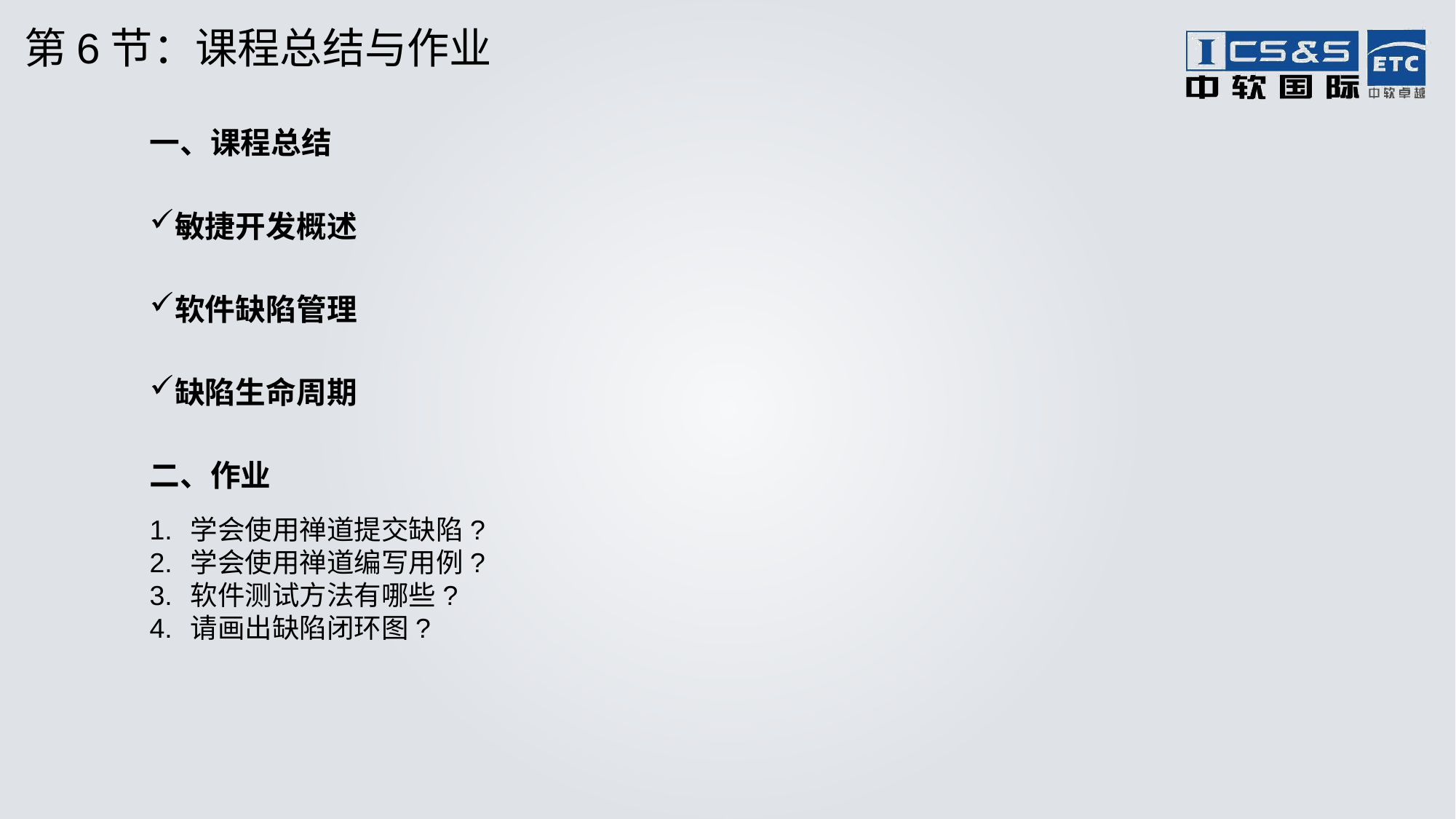

第6节：课程总结与作业
一、课程总结
敏捷开发概述
软件缺陷管理
缺陷生命周期
二、作业
学会使用禅道提交缺陷?
学会使用禅道编写用例?
软件测试方法有哪些?
请画出缺陷闭环图?